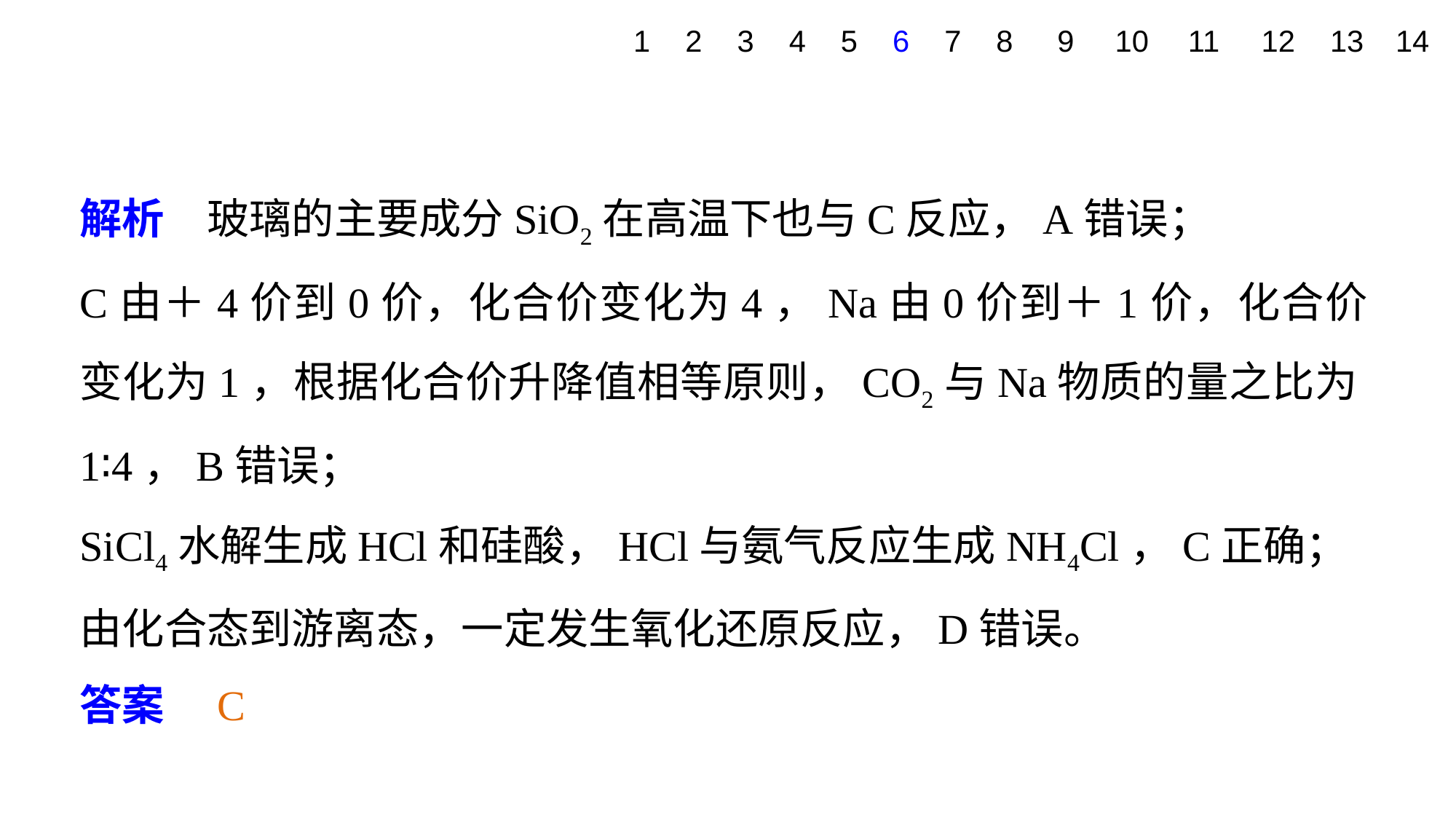

1
2
3
4
5
6
7
8
9
10
11
12
13
14
解析　玻璃的主要成分SiO2在高温下也与C反应，A错误；
C由＋4价到0价，化合价变化为4，Na由0价到＋1价，化合价变化为1，根据化合价升降值相等原则，CO2与Na物质的量之比为1∶4，B错误；
SiCl4水解生成HCl和硅酸，HCl与氨气反应生成NH4Cl，C正确；
由化合态到游离态，一定发生氧化还原反应，D错误。
答案　C